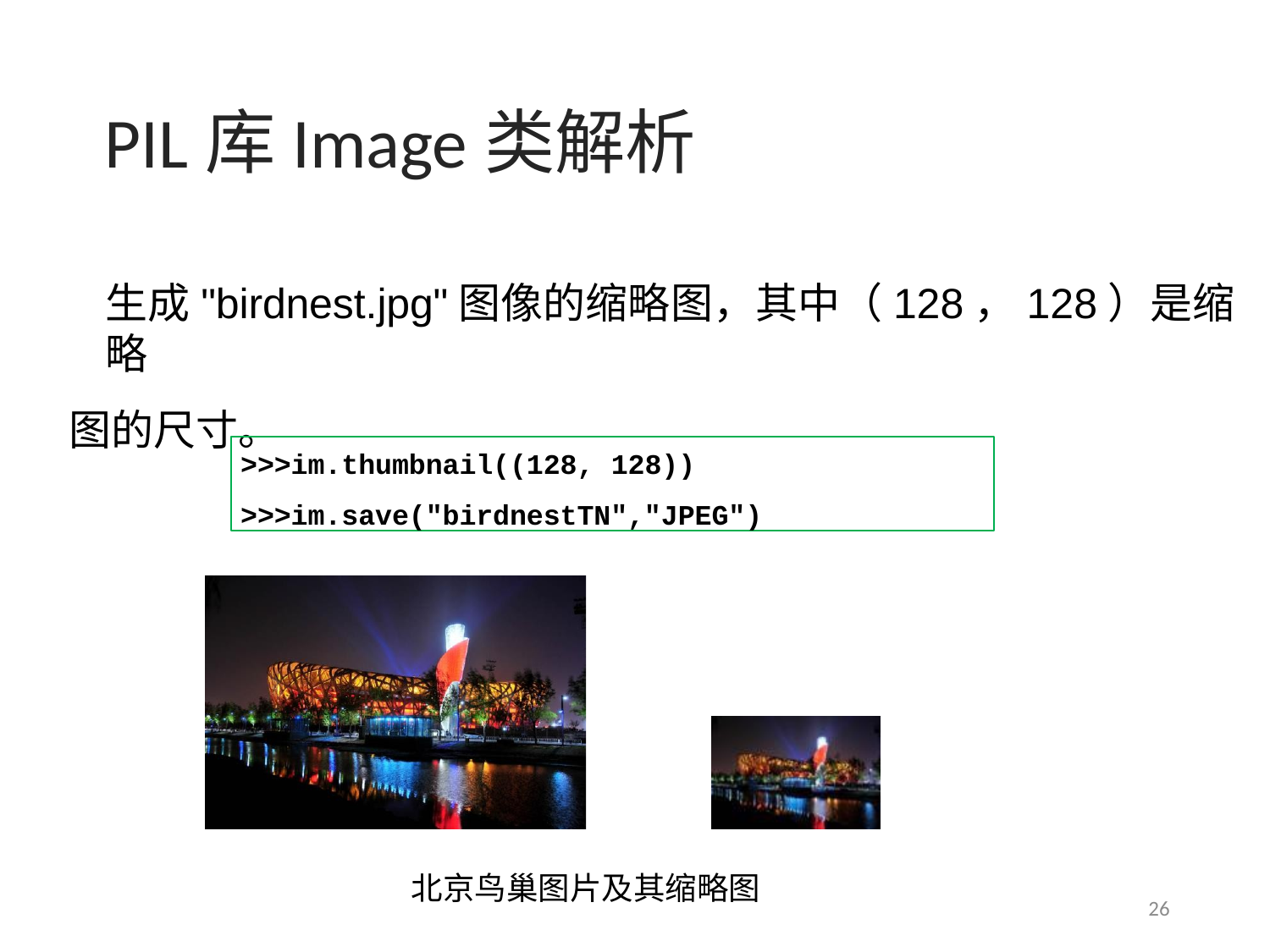

# PIL库Image类解析
生成"birdnest.jpg"图像的缩略图，其中（128，128）是缩略
图的尺寸。

>>>im.thumbnail((128, 128))
>>>im.save("birdnestTN","JPEG")

北京鸟巢图片及其缩略图
26